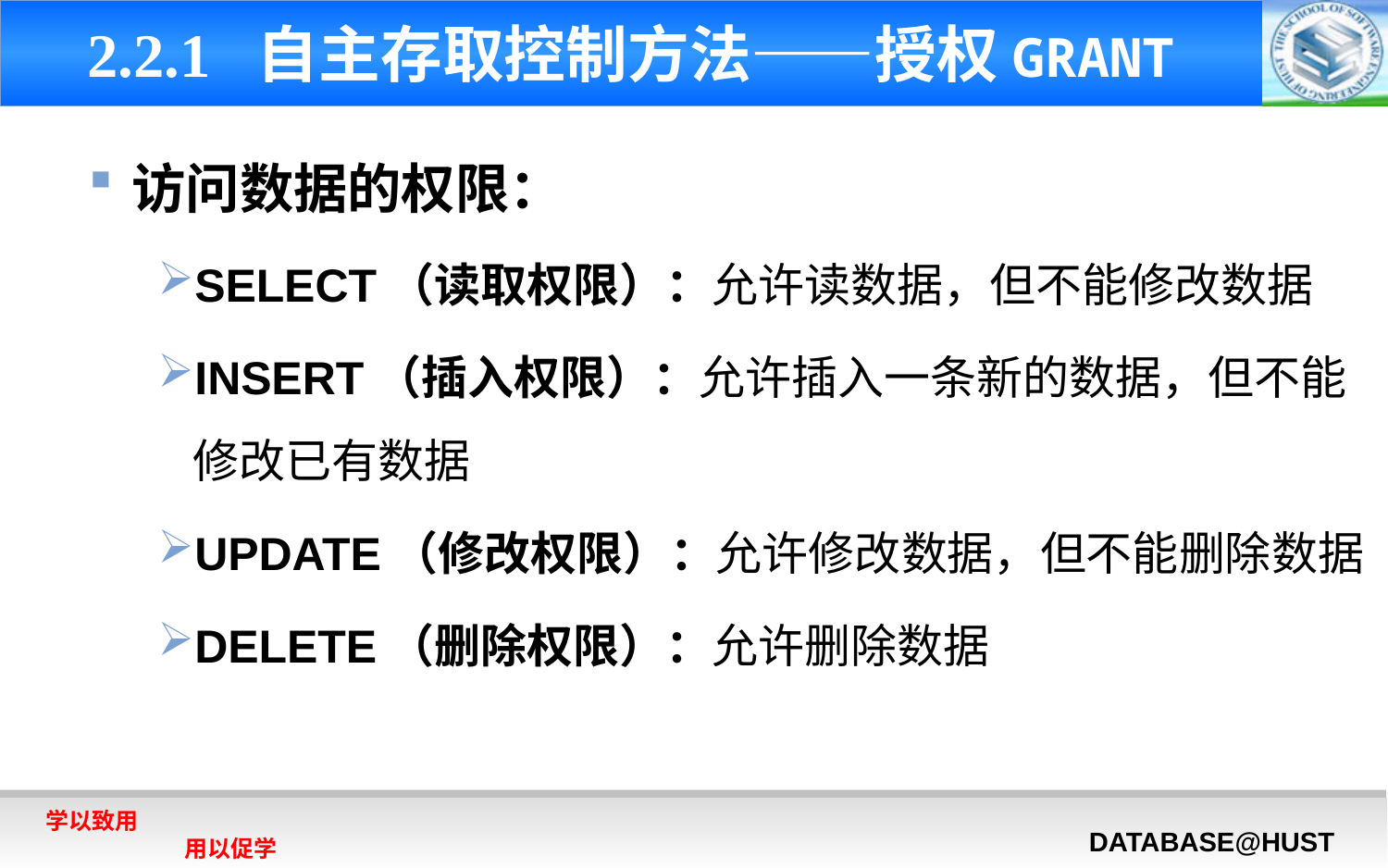

# 2.2.1  自主存取控制方法——授权GRANT
访问数据的权限：
SELECT（读取权限）：允许读数据，但不能修改数据
INSERT（插入权限）：允许插入一条新的数据，但不能修改已有数据
UPDATE（修改权限）：允许修改数据，但不能删除数据
DELETE（删除权限）：允许删除数据